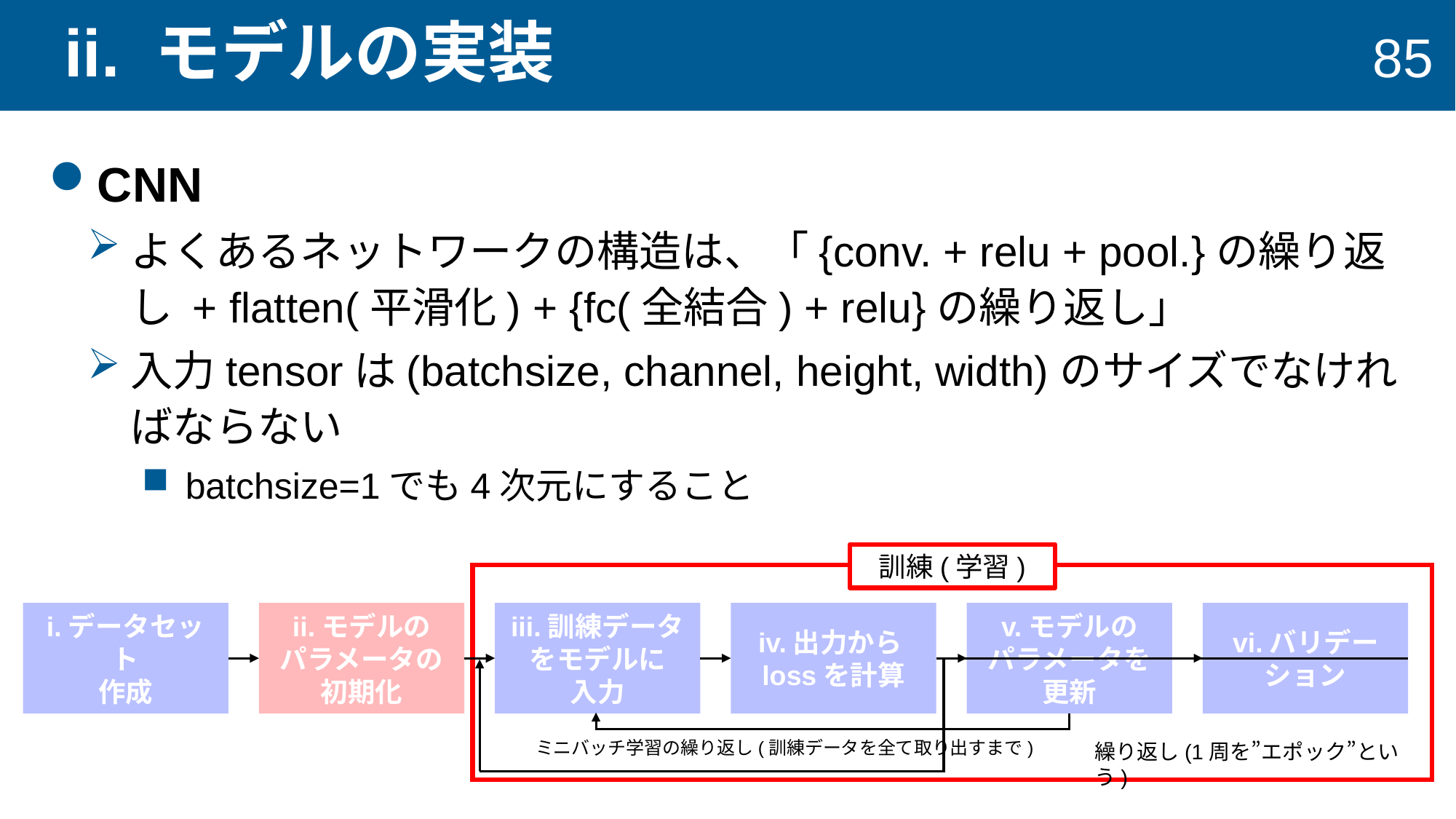

# ii. モデルの実装
85
CNN
よくあるネットワークの構造は、「{conv. + relu + pool.}の繰り返し + flatten(平滑化) + {fc(全結合) + relu}の繰り返し」
入力tensorは(batchsize, channel, height, width)のサイズでなければならない
batchsize=1でも4次元にすること
訓練(学習)

vi.バリデーション
iv.出力からlossを計算
v.モデルの
パラメータを更新
i.データセット
作成
ii.モデルの
パラメータの
初期化
iii.訓練データ
をモデルに
入力
繰り返し(1周を”エポック”という)
ミニバッチ学習の繰り返し(訓練データを全て取り出すまで)